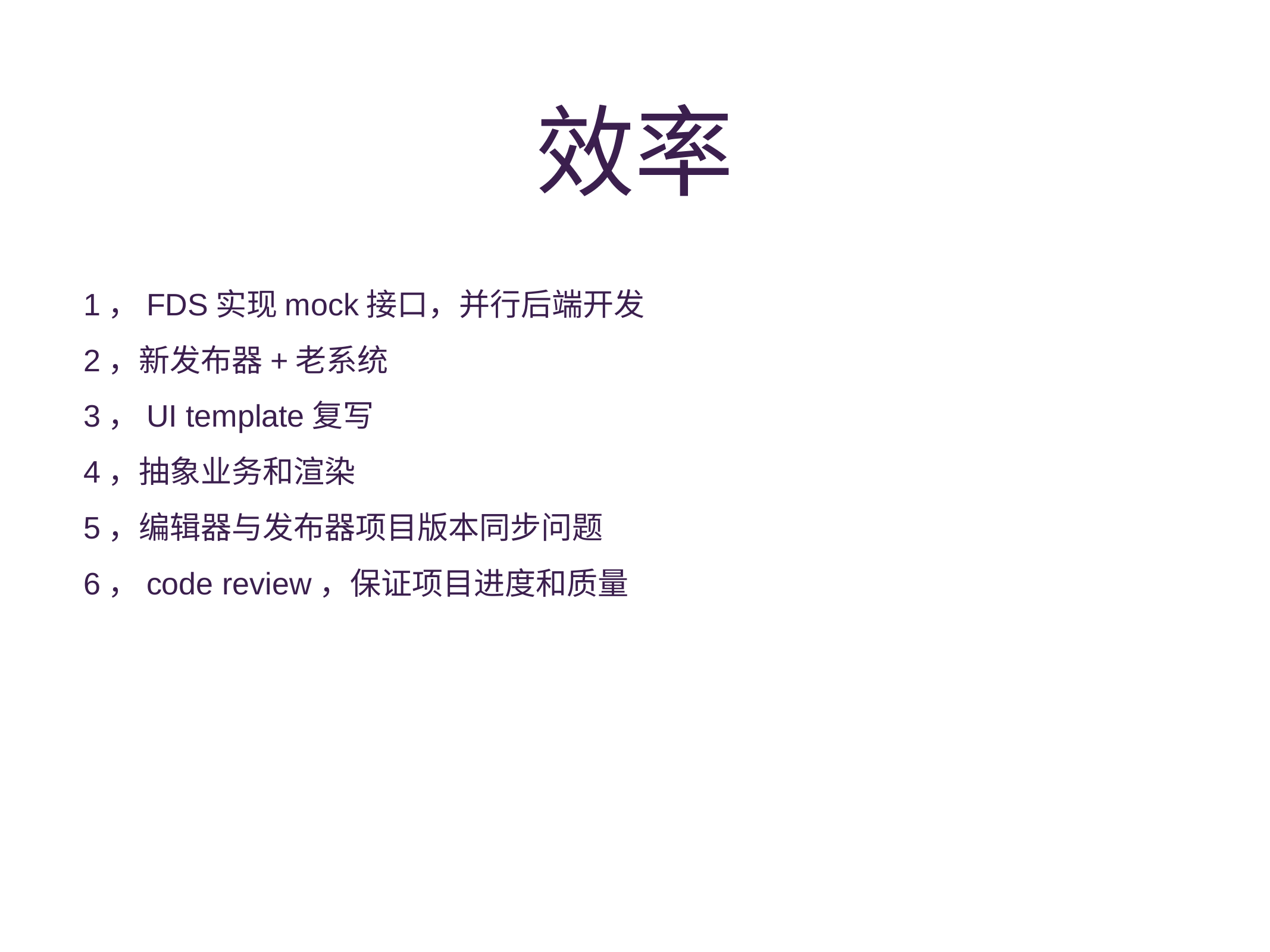

# 效率
1，FDS实现mock接口，并行后端开发
2，新发布器+老系统
3，UI template复写
4，抽象业务和渲染
5，编辑器与发布器项目版本同步问题
6，code review，保证项目进度和质量